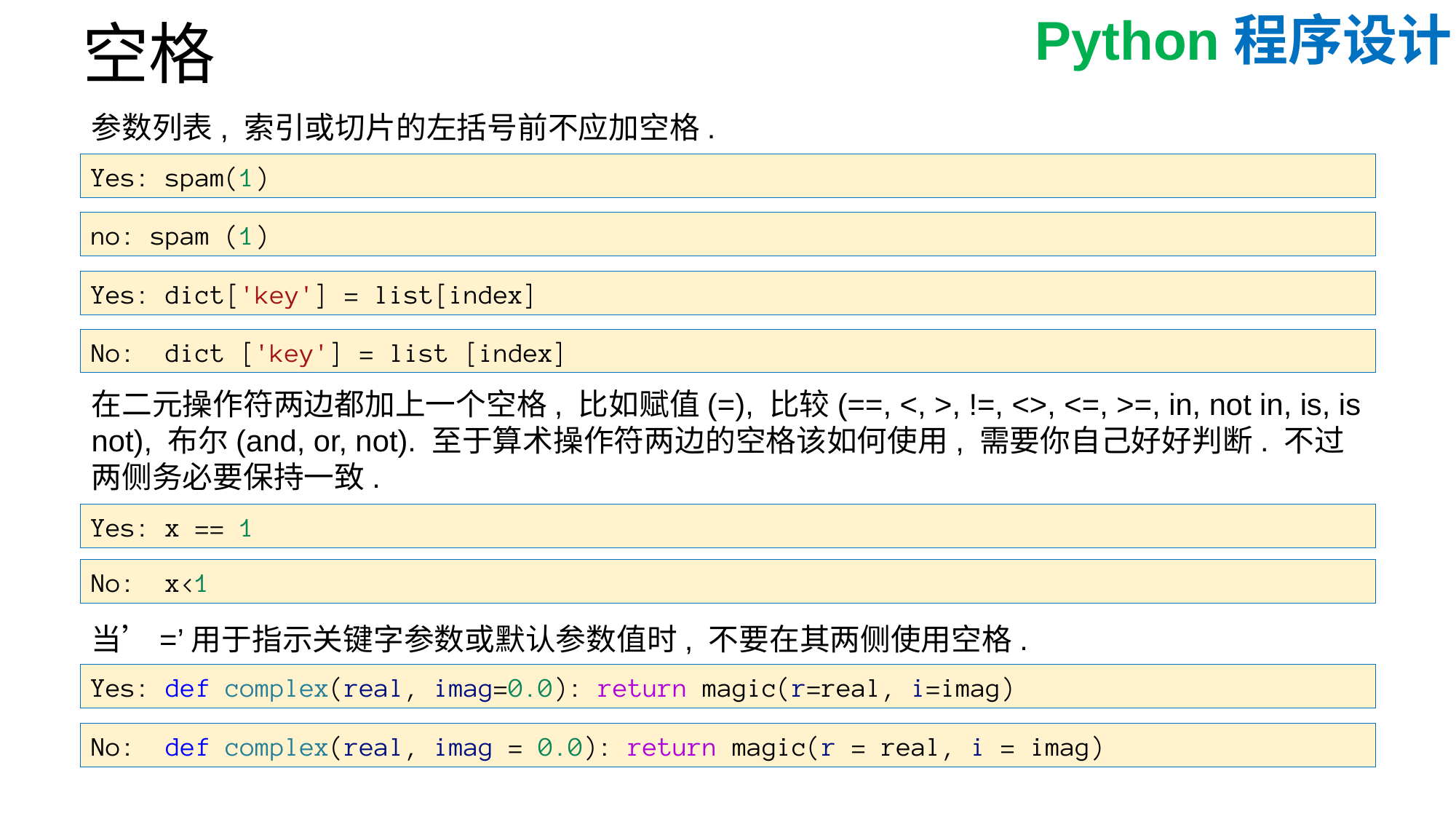

# 空格
参数列表, 索引或切片的左括号前不应加空格.
Yes: spam(1)
no: spam (1)
Yes: dict['key'] = list[index]
No:  dict ['key'] = list [index]
在二元操作符两边都加上一个空格, 比如赋值(=), 比较(==, <, >, !=, <>, <=, >=, in, not in, is, is not), 布尔(and, or, not). 至于算术操作符两边的空格该如何使用, 需要你自己好好判断. 不过两侧务必要保持一致.
Yes: x == 1
No:  x<1
当’=’用于指示关键字参数或默认参数值时, 不要在其两侧使用空格.
Yes: def complex(real, imag=0.0): return magic(r=real, i=imag)
No:  def complex(real, imag = 0.0): return magic(r = real, i = imag)
25